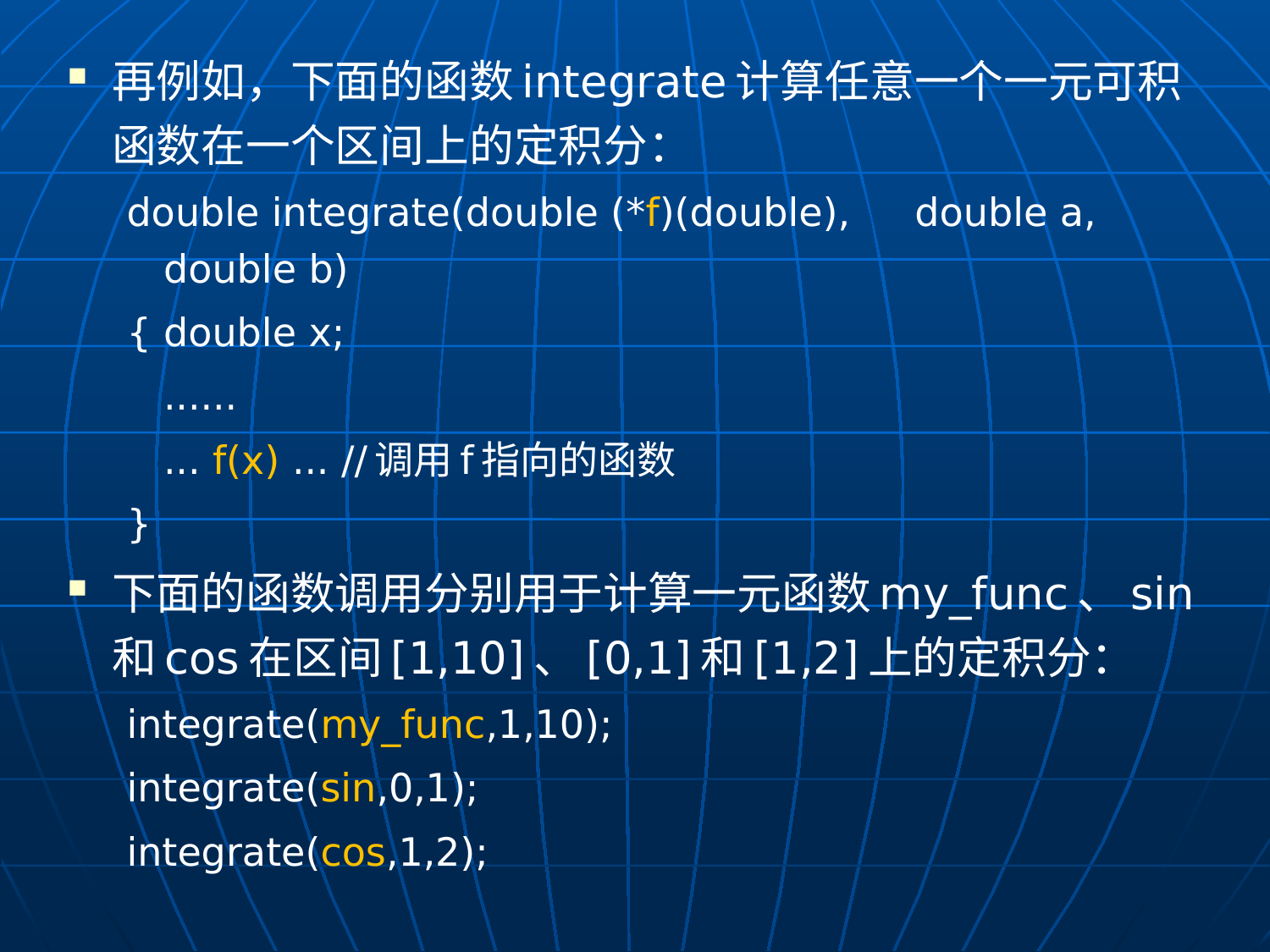

再例如，下面的函数integrate计算任意一个一元可积函数在一个区间上的定积分：
double integrate(double (*f)(double), 						    double a, double b)
{	double x;
   ......
   ... f(x) ... //调用f指向的函数
}
下面的函数调用分别用于计算一元函数my_func、sin和cos在区间[1,10]、[0,1]和[1,2]上的定积分：
integrate(my_func,1,10);
integrate(sin,0,1);
integrate(cos,1,2);